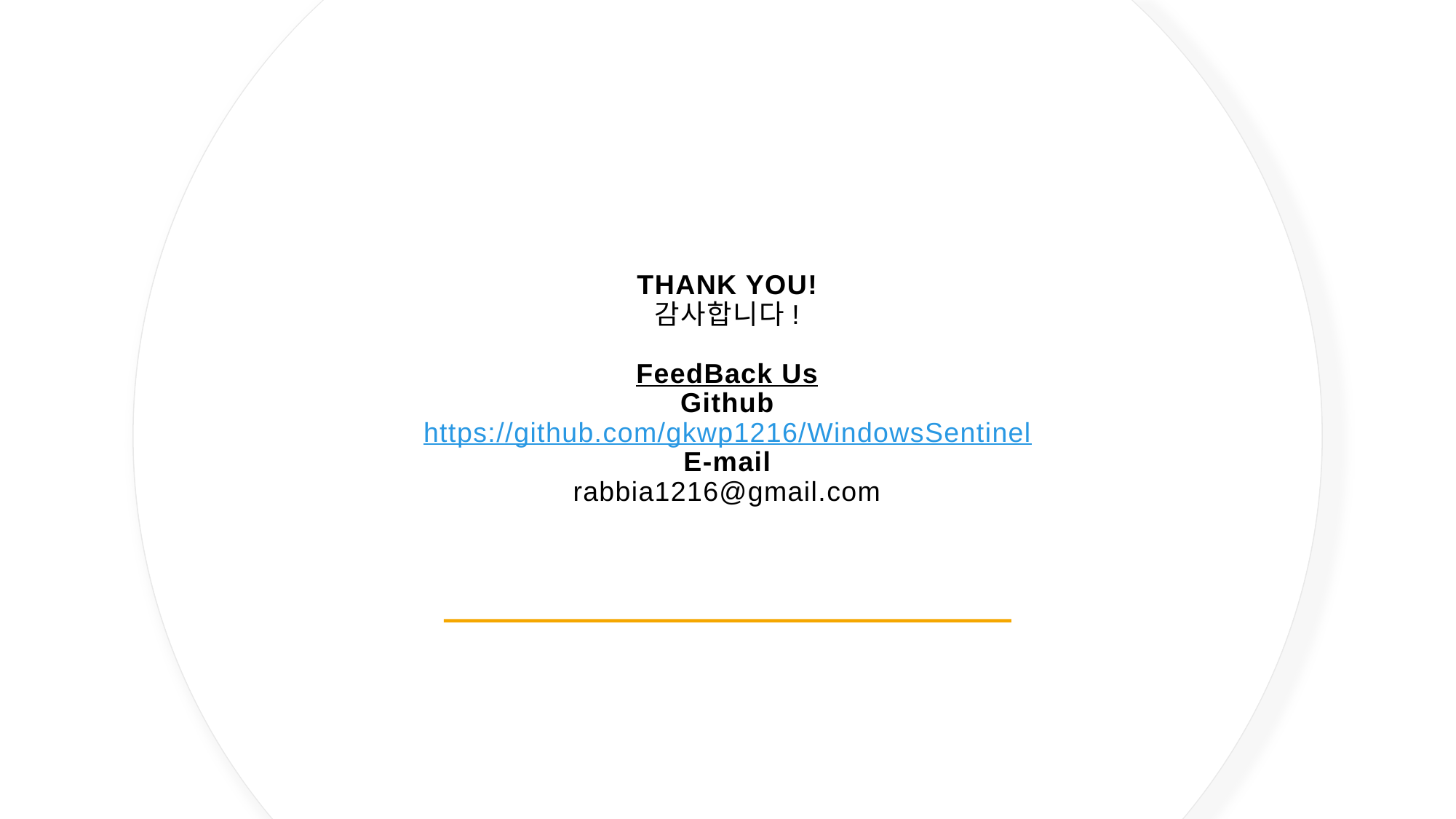

# THANK YOU! 감사합니다! FeedBack Us Github https://github.com/gkwp1216/WindowsSentinel E-mail rabbia1216@gmail.com ​